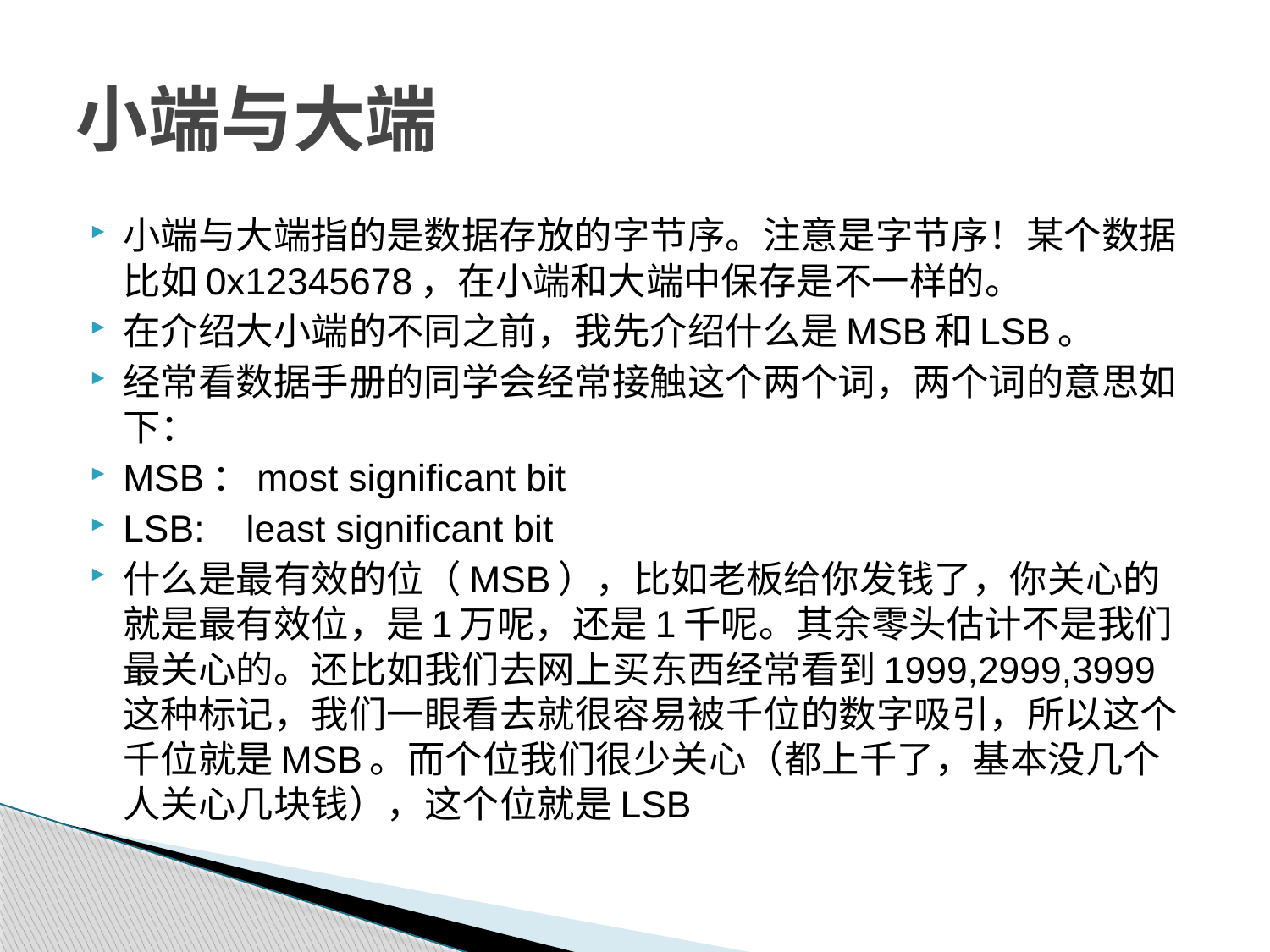

# 小端与大端
小端与大端指的是数据存放的字节序。注意是字节序！某个数据比如0x12345678，在小端和大端中保存是不一样的。
在介绍大小端的不同之前，我先介绍什么是MSB和LSB。
经常看数据手册的同学会经常接触这个两个词，两个词的意思如下：
MSB：most significant bit
LSB:    least significant bit
什么是最有效的位（MSB），比如老板给你发钱了，你关心的就是最有效位，是1万呢，还是1千呢。其余零头估计不是我们最关心的。还比如我们去网上买东西经常看到1999,2999,3999这种标记，我们一眼看去就很容易被千位的数字吸引，所以这个千位就是MSB。而个位我们很少关心（都上千了，基本没几个人关心几块钱），这个位就是LSB